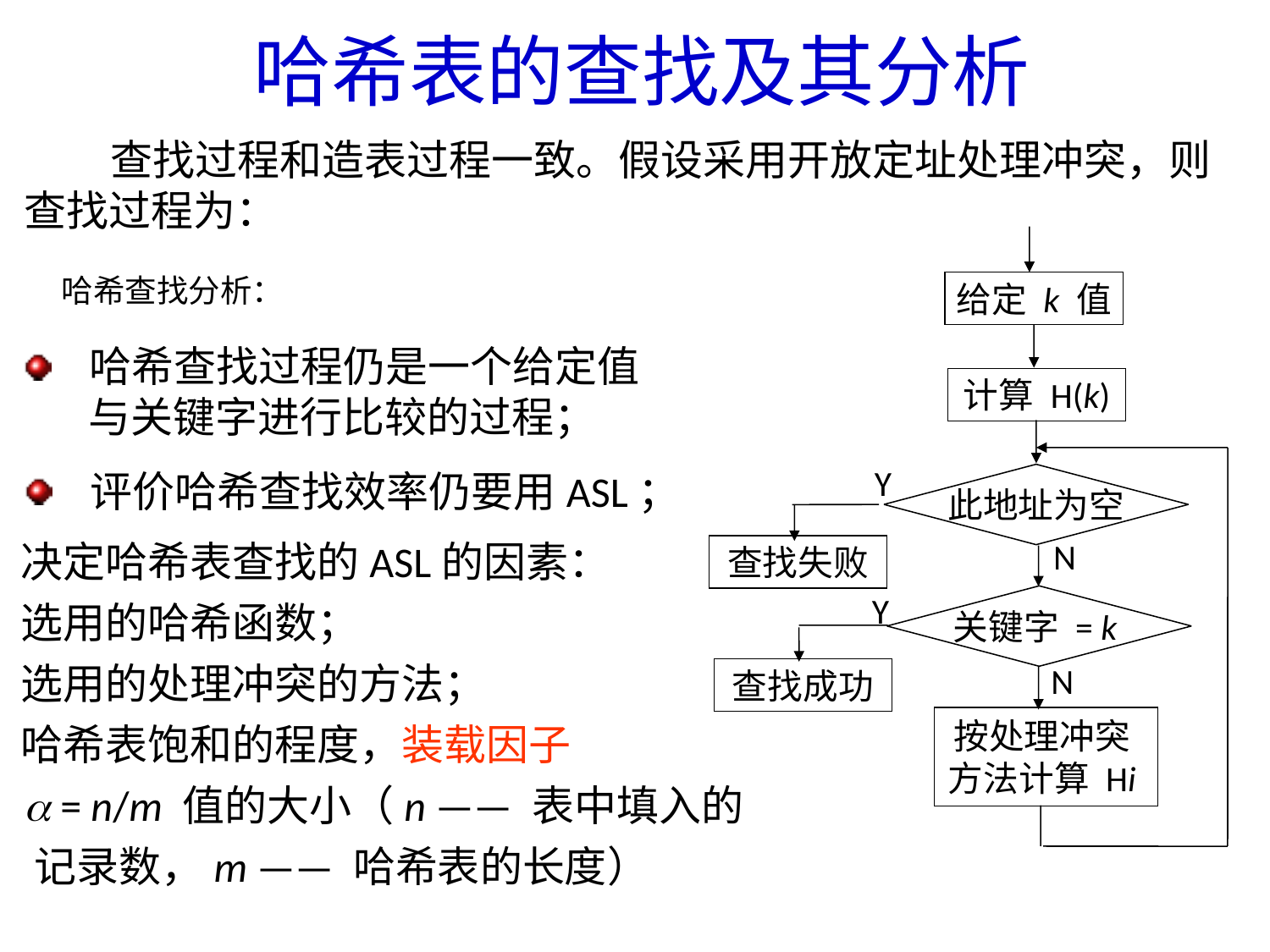

哈希表的查找及其分析
        查找过程和造表过程一致。假设采用开放定址处理冲突，则
查找过程为：

给定 k 值

计算 H(k)

Y
此地址为空

N
查找失败

Y
关键字 = k

N
查找成功

按处理冲突
方法计算 Hi

哈希查找分析：
   哈希查找过程仍是一个给定值
      与关键字进行比较的过程；
   评价哈希查找效率仍要用ASL；
决定哈希表查找的ASL的因素：
选用的哈希函数；
选用的处理冲突的方法；
哈希表饱和的程度，装载因子
       α = n/m 值的大小（n —— 表中填入的
       记录数，m —— 哈希表的长度）